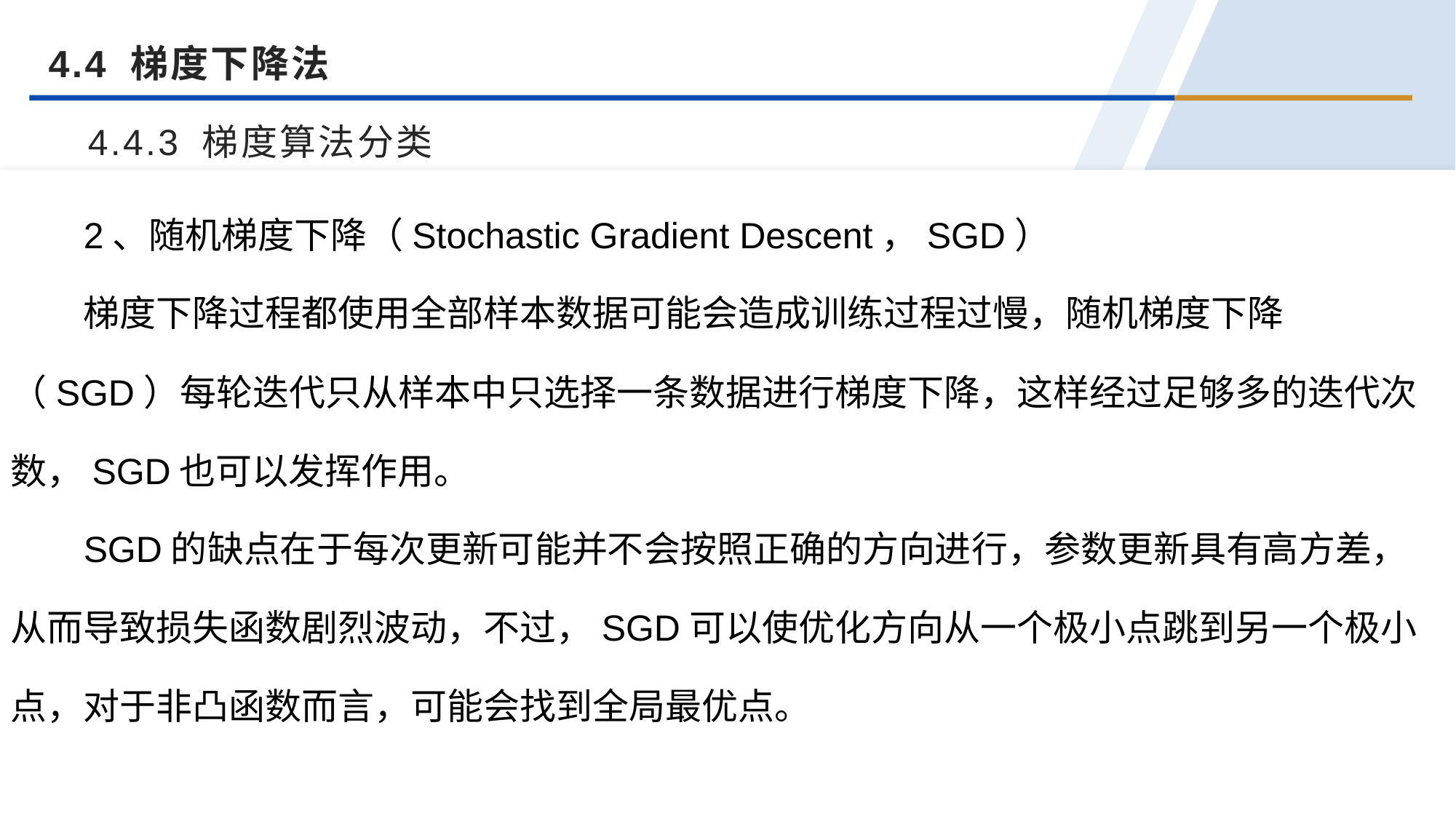

4.4 梯度下降法
4.4.3 梯度算法分类

2、随机梯度下降（Stochastic Gradient Descent，SGD）
梯度下降过程都使用全部样本数据可能会造成训练过程过慢，随机梯度下降（SGD）每轮迭代只从样本中只选择一条数据进行梯度下降，这样经过足够多的迭代次数，SGD也可以发挥作用。
SGD的缺点在于每次更新可能并不会按照正确的方向进行，参数更新具有高方差，从而导致损失函数剧烈波动，不过，SGD可以使优化方向从一个极小点跳到另一个极小点，对于非凸函数而言，可能会找到全局最优点。